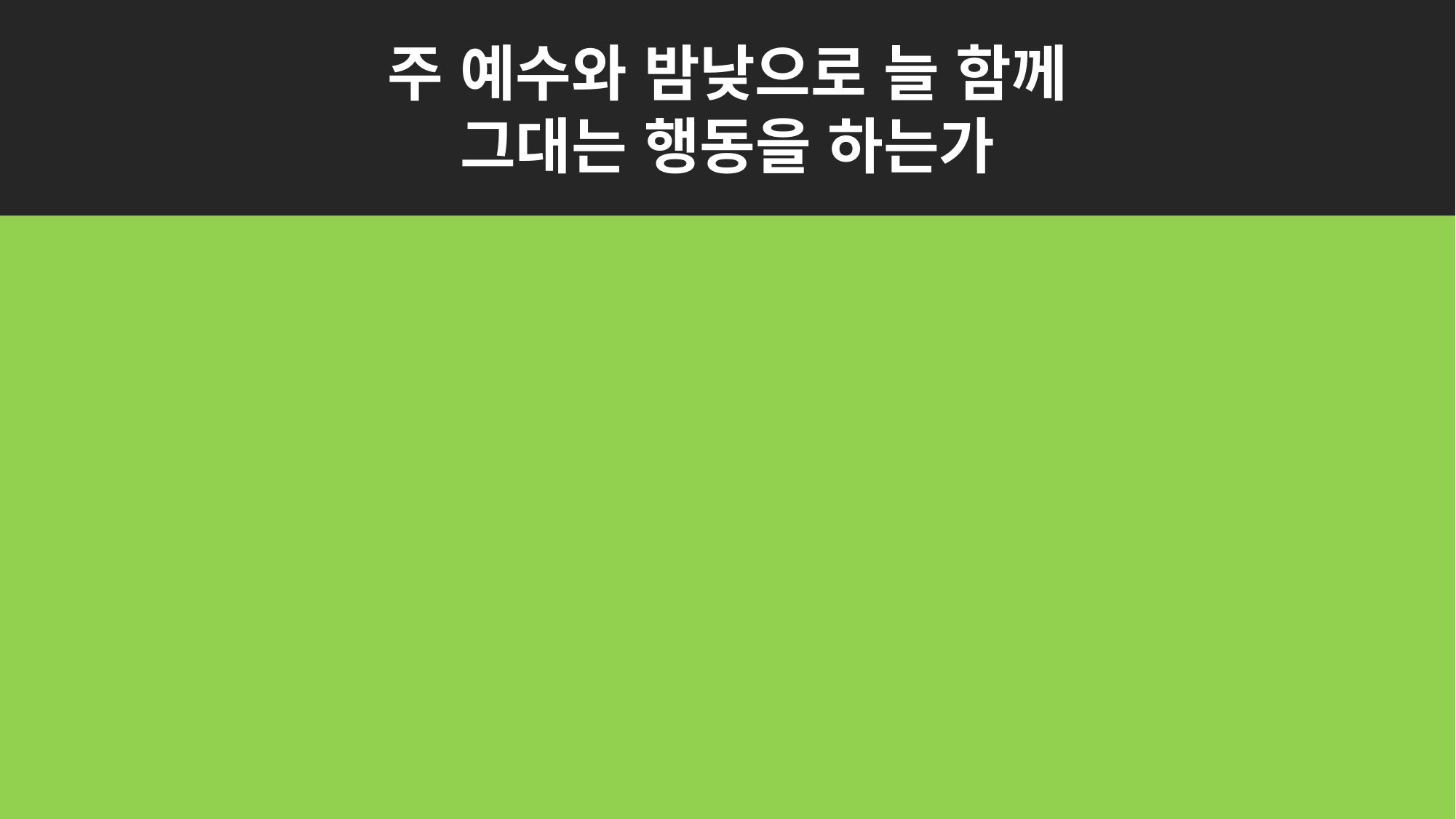

주 예수와 밤낮으로 늘 함께
그대는 행동을 하는가